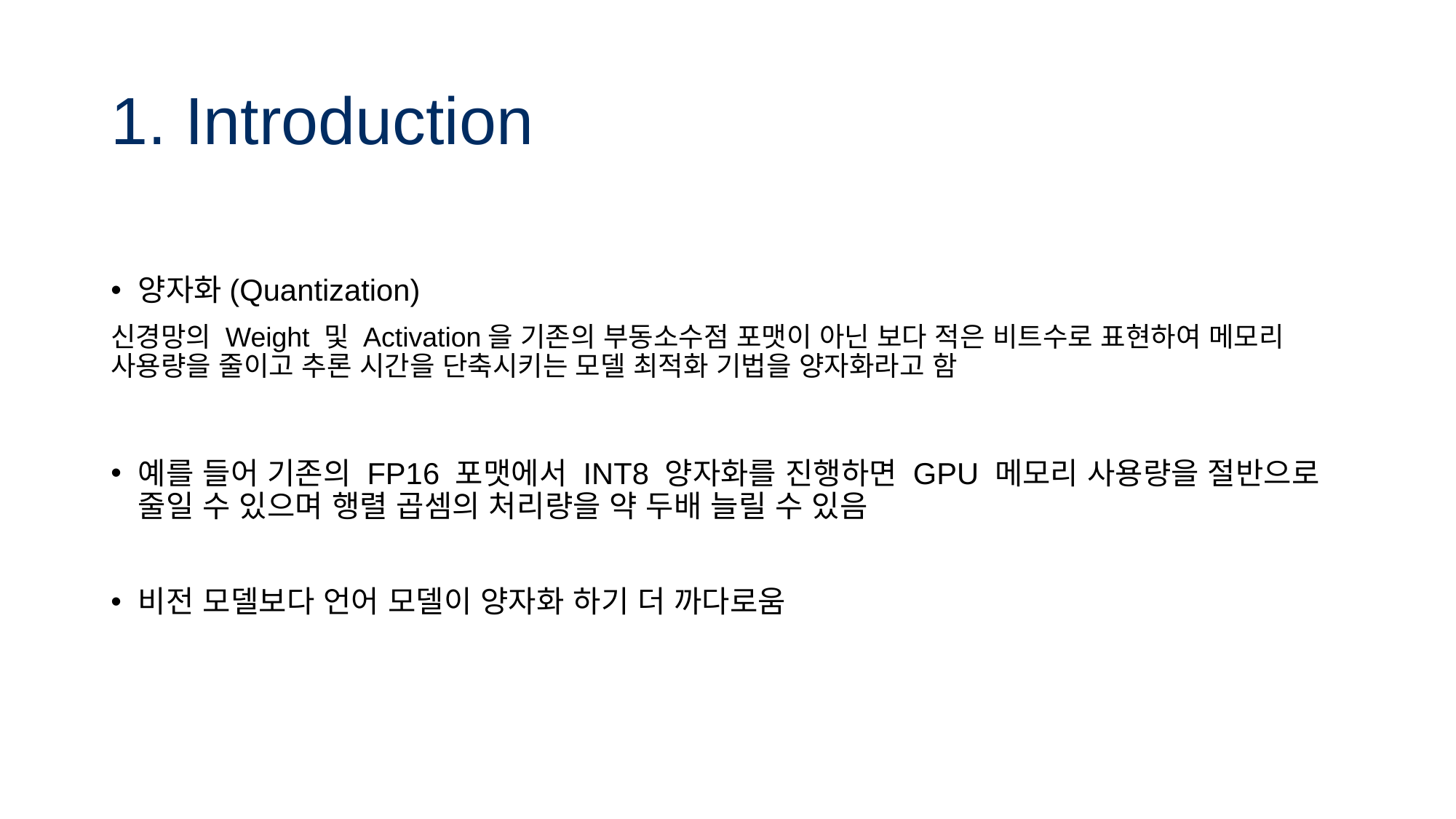

# 1. Introduction

양자화(Quantization)
신경망의 Weight 및 Activation을 기존의 부동소수점 포맷이 아닌 보다 적은 비트수로 표현하여 메모리 사용량을 줄이고 추론 시간을 단축시키는 모델 최적화 기법을 양자화라고 함

예를 들어 기존의 FP16 포맷에서 INT8 양자화를 진행하면 GPU 메모리 사용량을 절반으로 줄일 수 있으며 행렬 곱셈의 처리량을 약 두배 늘릴 수 있음

비전 모델보다 언어 모델이 양자화 하기 더 까다로움